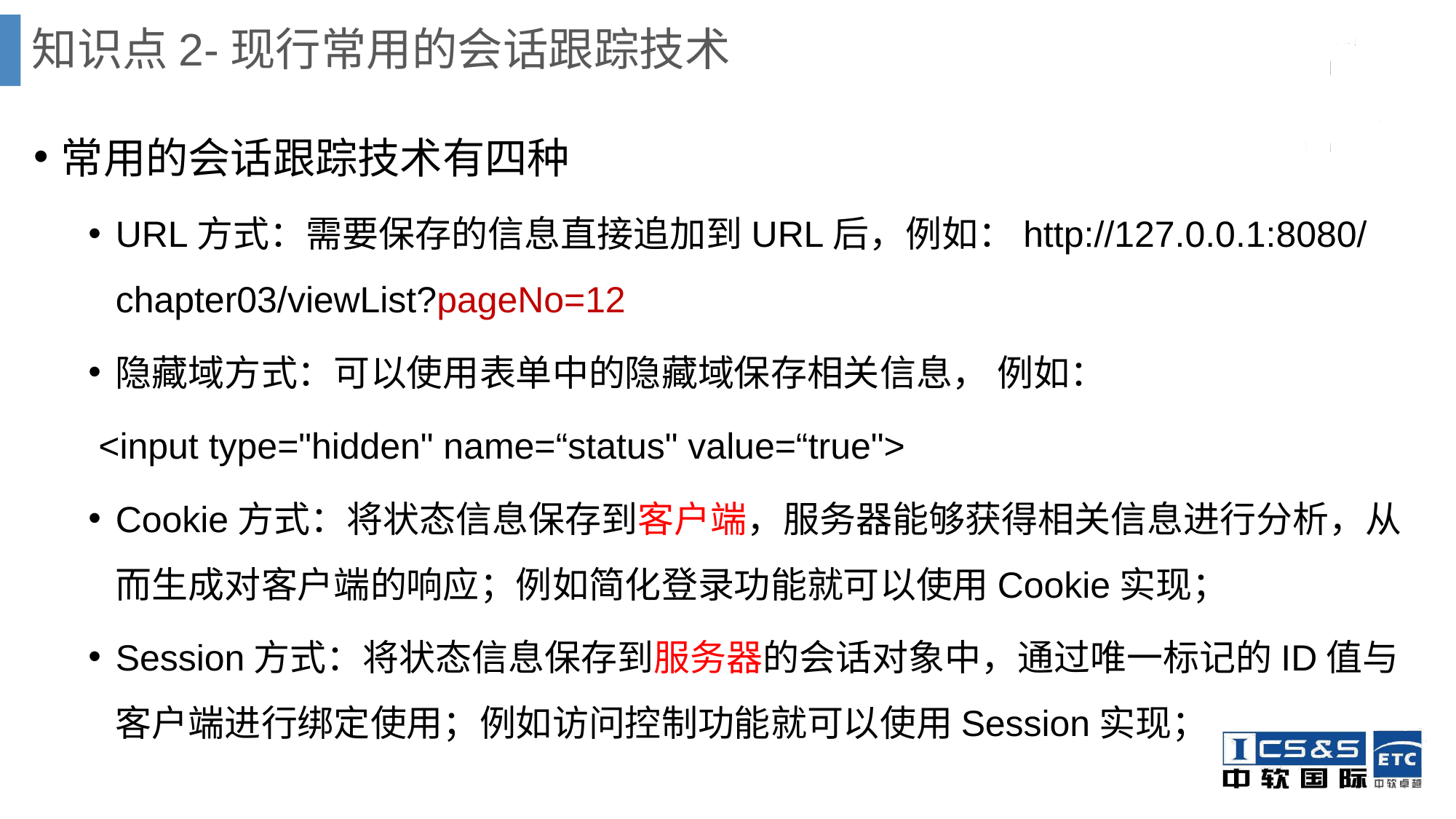

# 知识点2-现行常用的会话跟踪技术
常用的会话跟踪技术有四种
URL方式：需要保存的信息直接追加到URL后，例如：http://127.0.0.1:8080/chapter03/viewList?pageNo=12
隐藏域方式：可以使用表单中的隐藏域保存相关信息， 例如：
 <input type="hidden" name=“status" value=“true">
Cookie方式：将状态信息保存到客户端，服务器能够获得相关信息进行分析，从而生成对客户端的响应；例如简化登录功能就可以使用Cookie实现；
Session方式：将状态信息保存到服务器的会话对象中，通过唯一标记的ID值与客户端进行绑定使用；例如访问控制功能就可以使用Session实现；